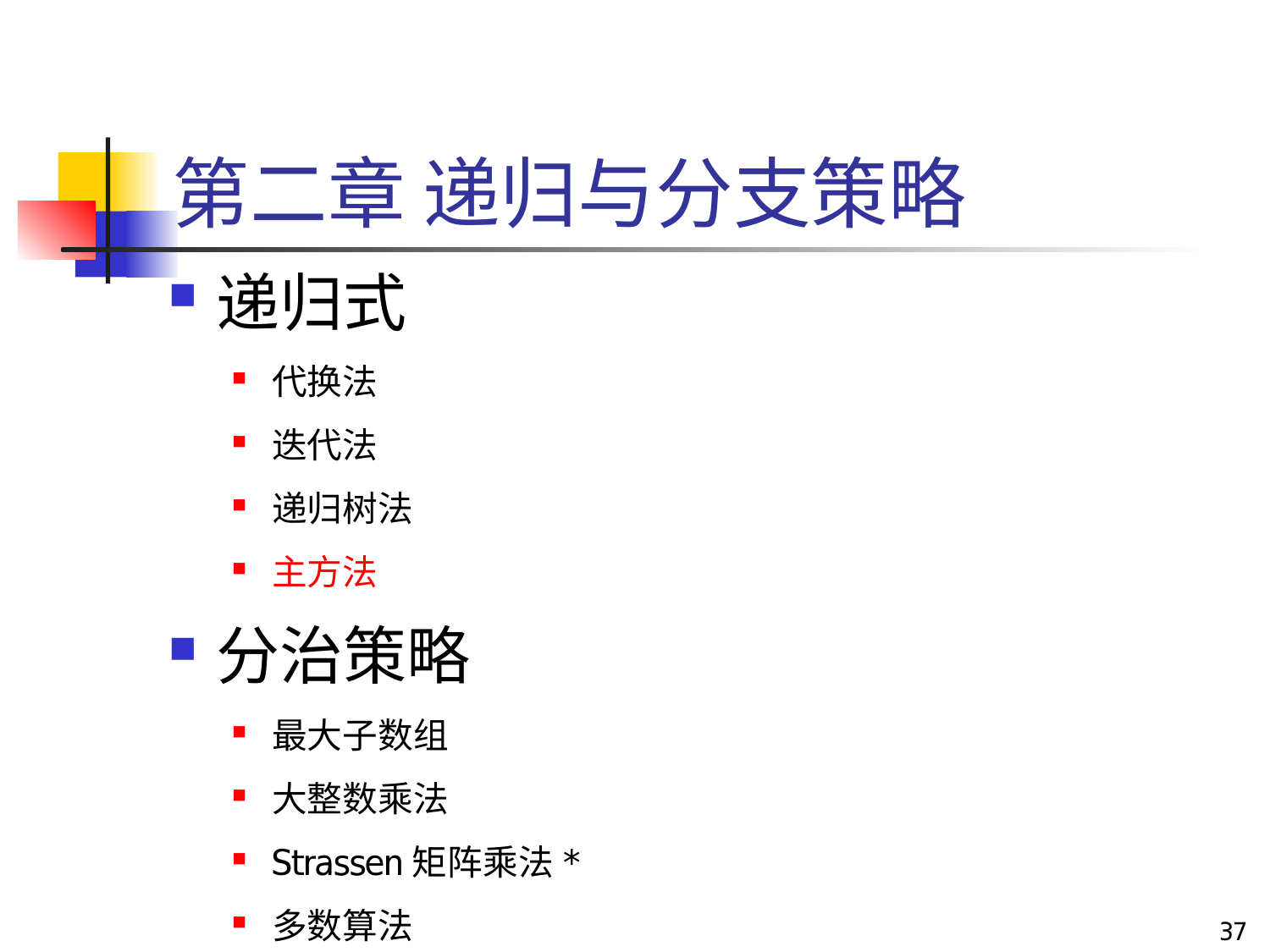

# 第二章 递归与分支策略
递归式
代换法
迭代法
递归树法
主方法

分治策略
最大子数组
大整数乘法
Strassen矩阵乘法*
多数算法
37